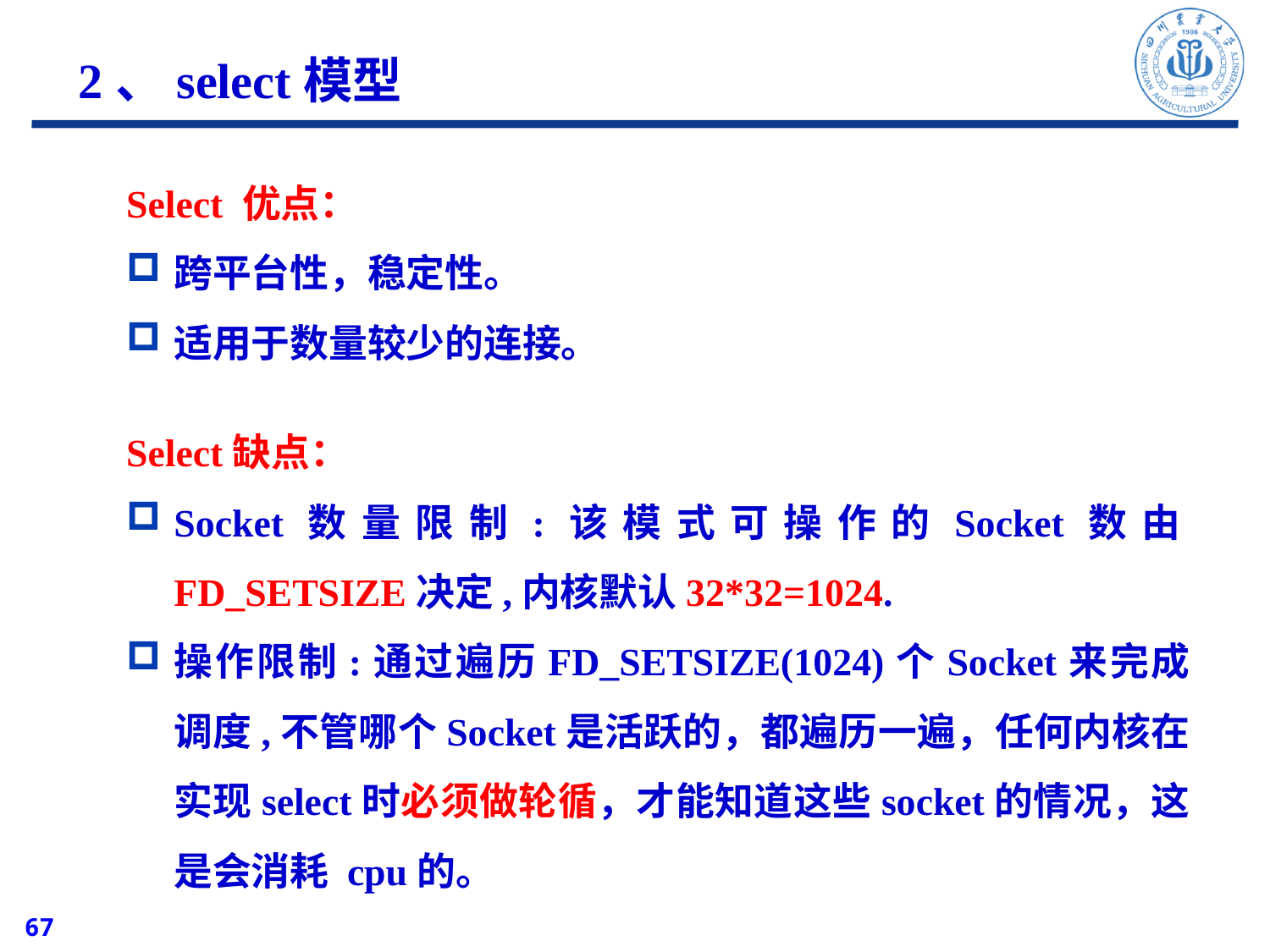

2、select模型
Select 优点：
跨平台性，稳定性。
适用于数量较少的连接。
Select缺点：
Socket数量限制:该模式可操作的Socket数由FD_SETSIZE决定,内核默认32*32=1024.
操作限制:通过遍历FD_SETSIZE(1024)个Socket来完成调度,不管哪个Socket是活跃的，都遍历一遍，任何内核在实现select时必须做轮循，才能知道这些socket的情况，这是会消耗 cpu的。